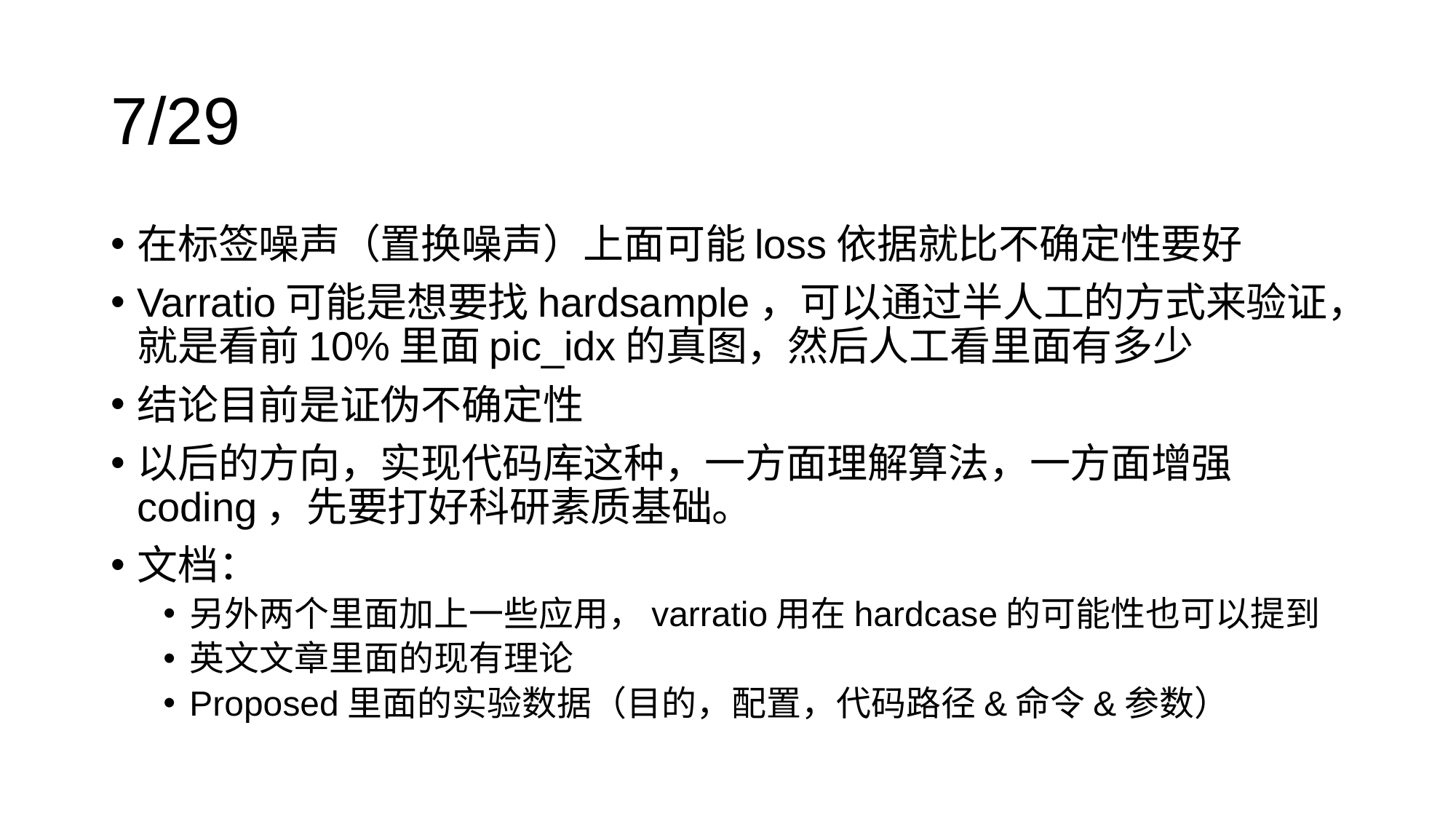

# 7/29
在标签噪声（置换噪声）上面可能loss依据就比不确定性要好
Varratio可能是想要找hardsample，可以通过半人工的方式来验证，就是看前10%里面pic_idx的真图，然后人工看里面有多少
结论目前是证伪不确定性
以后的方向，实现代码库这种，一方面理解算法，一方面增强coding，先要打好科研素质基础。
文档：
另外两个里面加上一些应用，varratio用在hardcase的可能性也可以提到
英文文章里面的现有理论
Proposed里面的实验数据（目的，配置，代码路径&命令&参数）